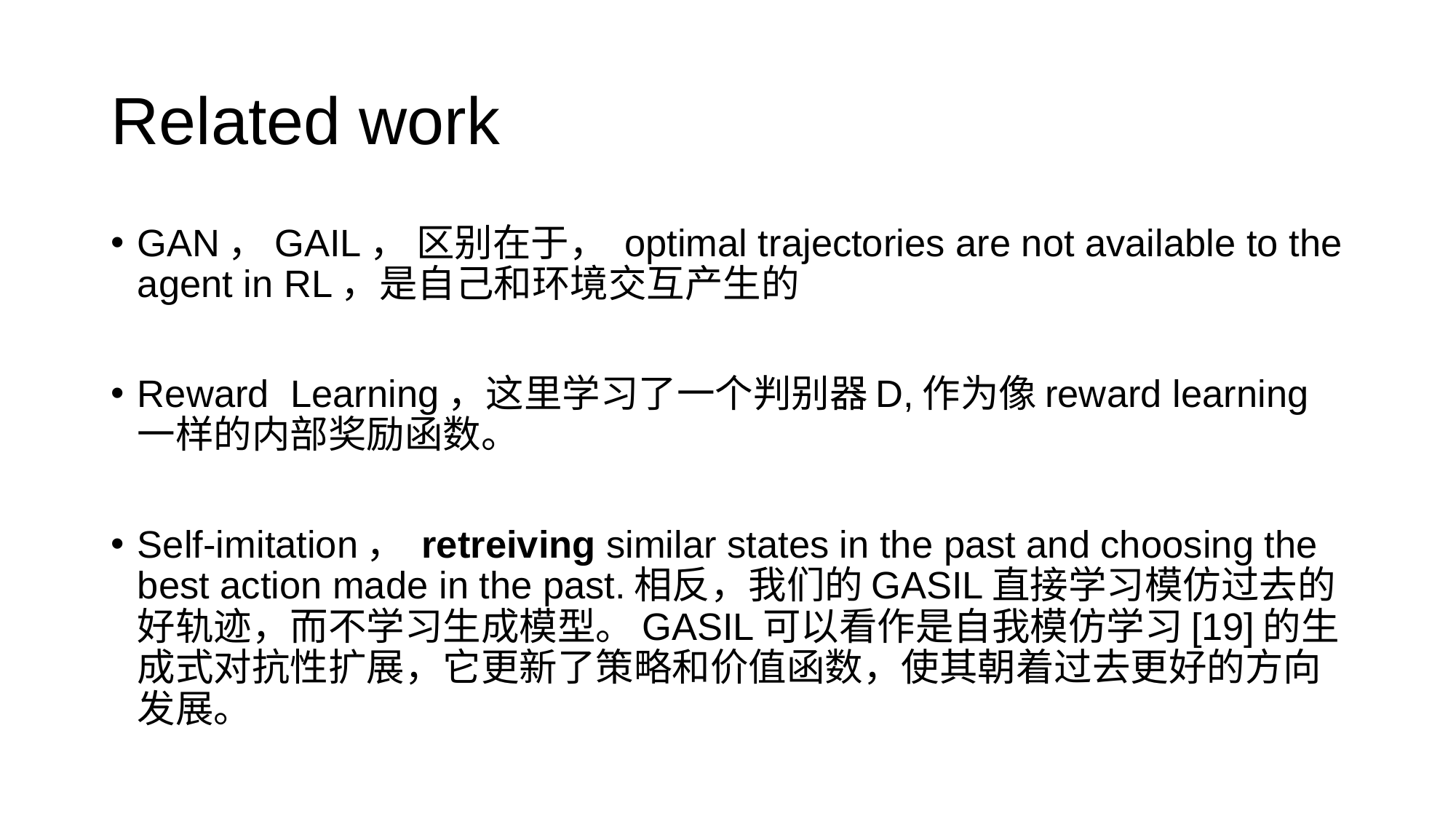

# Related work
GAN，GAIL， 区别在于， optimal trajectories are not available to the agent in RL，是自己和环境交互产生的

Reward  Learning，这里学习了一个判别器D,作为像reward learning 一样的内部奖励函数。

Self-imitation， retreiving similar states in the past and choosing the best action made in the past.相反，我们的GASIL直接学习模仿过去的好轨迹，而不学习生成模型。GASIL可以看作是自我模仿学习[19]的生成式对抗性扩展，它更新了策略和价值函数，使其朝着过去更好的方向发展。